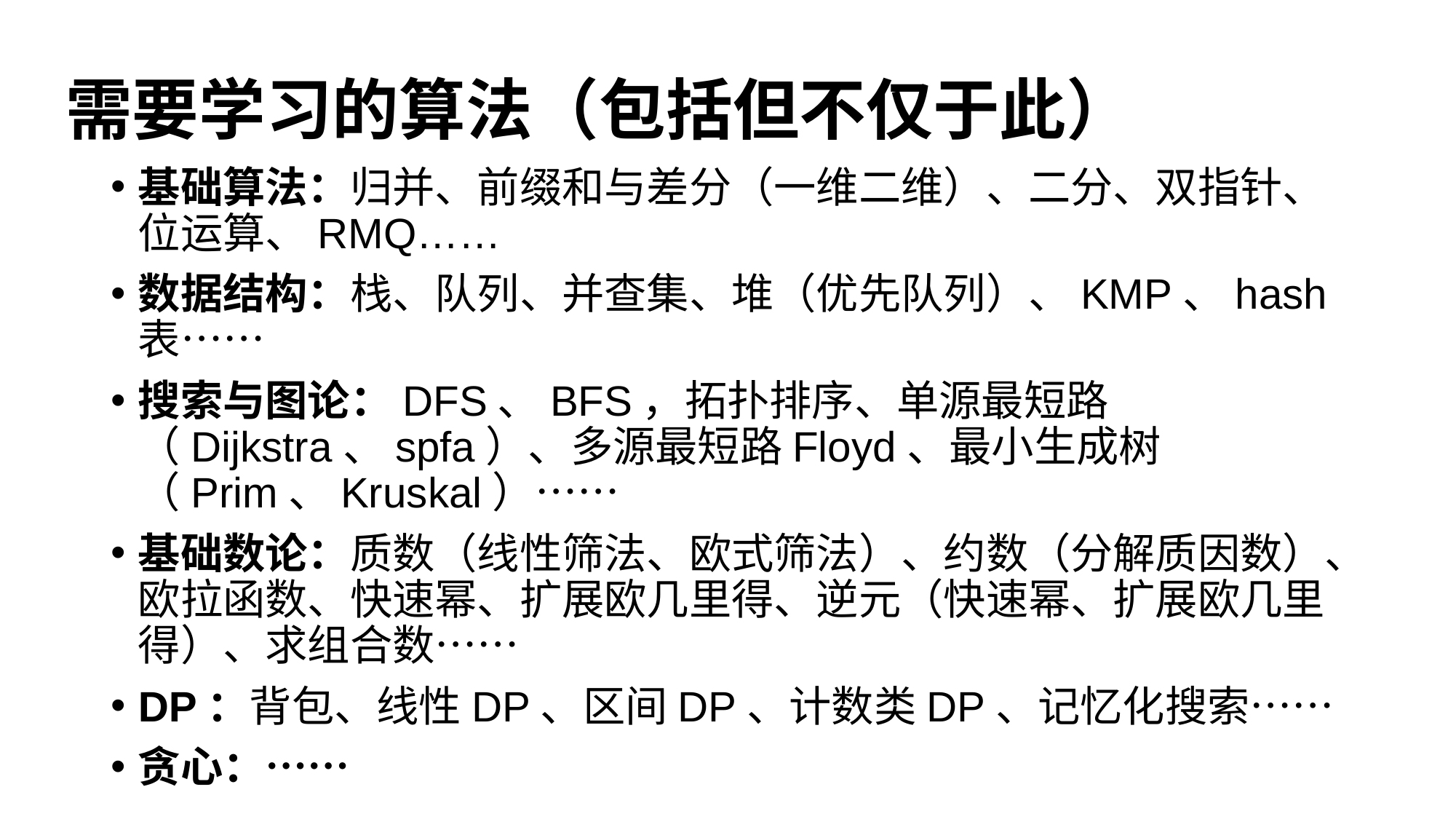

# 需要学习的算法（包括但不仅于此）
基础算法：归并、前缀和与差分（一维二维）、二分、双指针、位运算、RMQ……
数据结构：栈、队列、并查集、堆（优先队列）、KMP、hash表……
搜索与图论：DFS、BFS，拓扑排序、单源最短路（Dijkstra、spfa）、多源最短路Floyd、最小生成树（Prim、Kruskal）……
基础数论：质数（线性筛法、欧式筛法）、约数（分解质因数）、欧拉函数、快速幂、扩展欧几里得、逆元（快速幂、扩展欧几里得）、求组合数……
DP：背包、线性DP、区间DP、计数类DP、记忆化搜索……
贪心：……